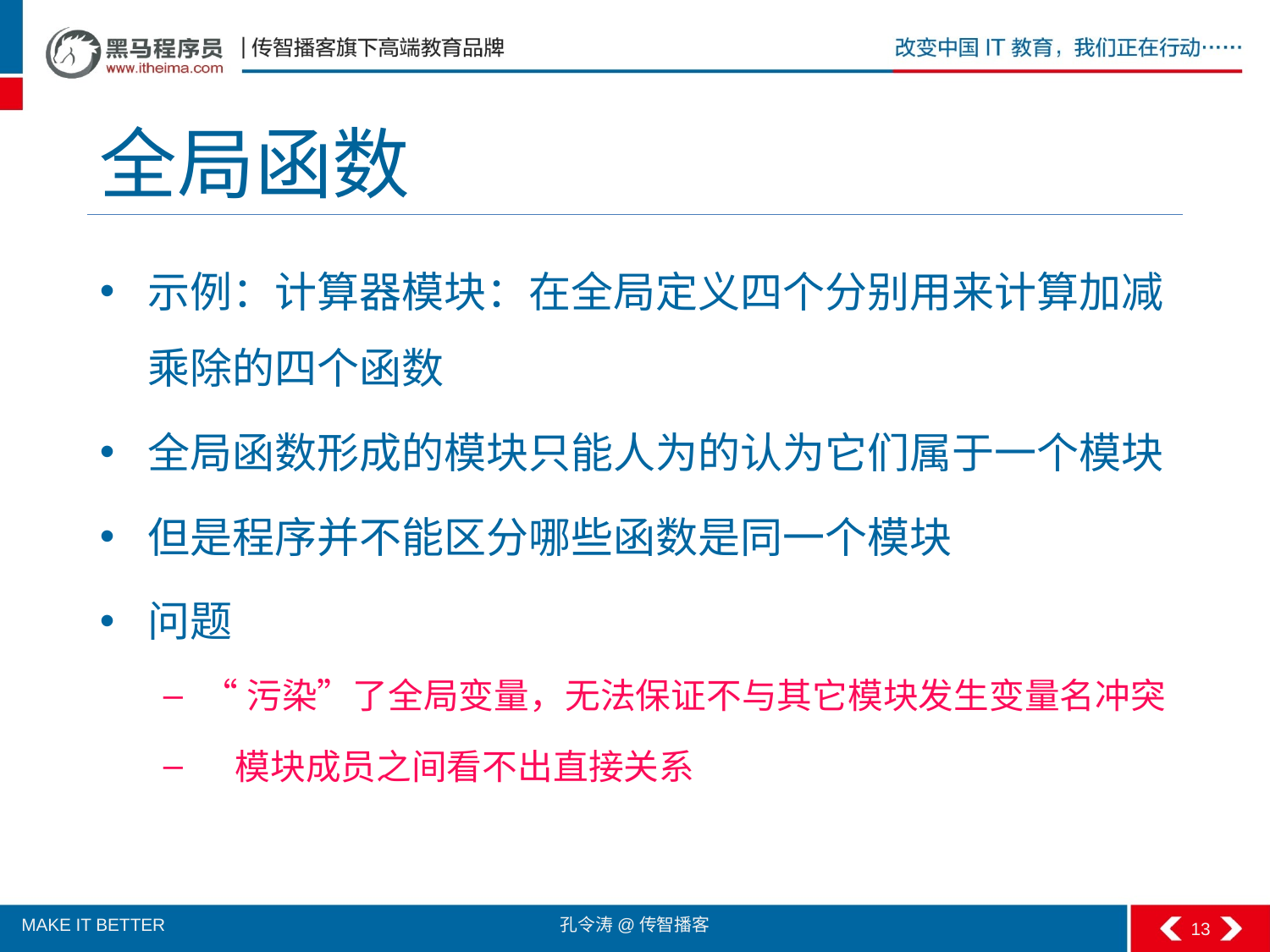

# 全局函数
示例：计算器模块：在全局定义四个分别用来计算加减乘除的四个函数
全局函数形成的模块只能人为的认为它们属于一个模块
但是程序并不能区分哪些函数是同一个模块
问题
“污染”了全局变量，无法保证不与其它模块发生变量名冲突
   模块成员之间看不出直接关系

13
孔令涛@传智播客
MAKE IT BETTER